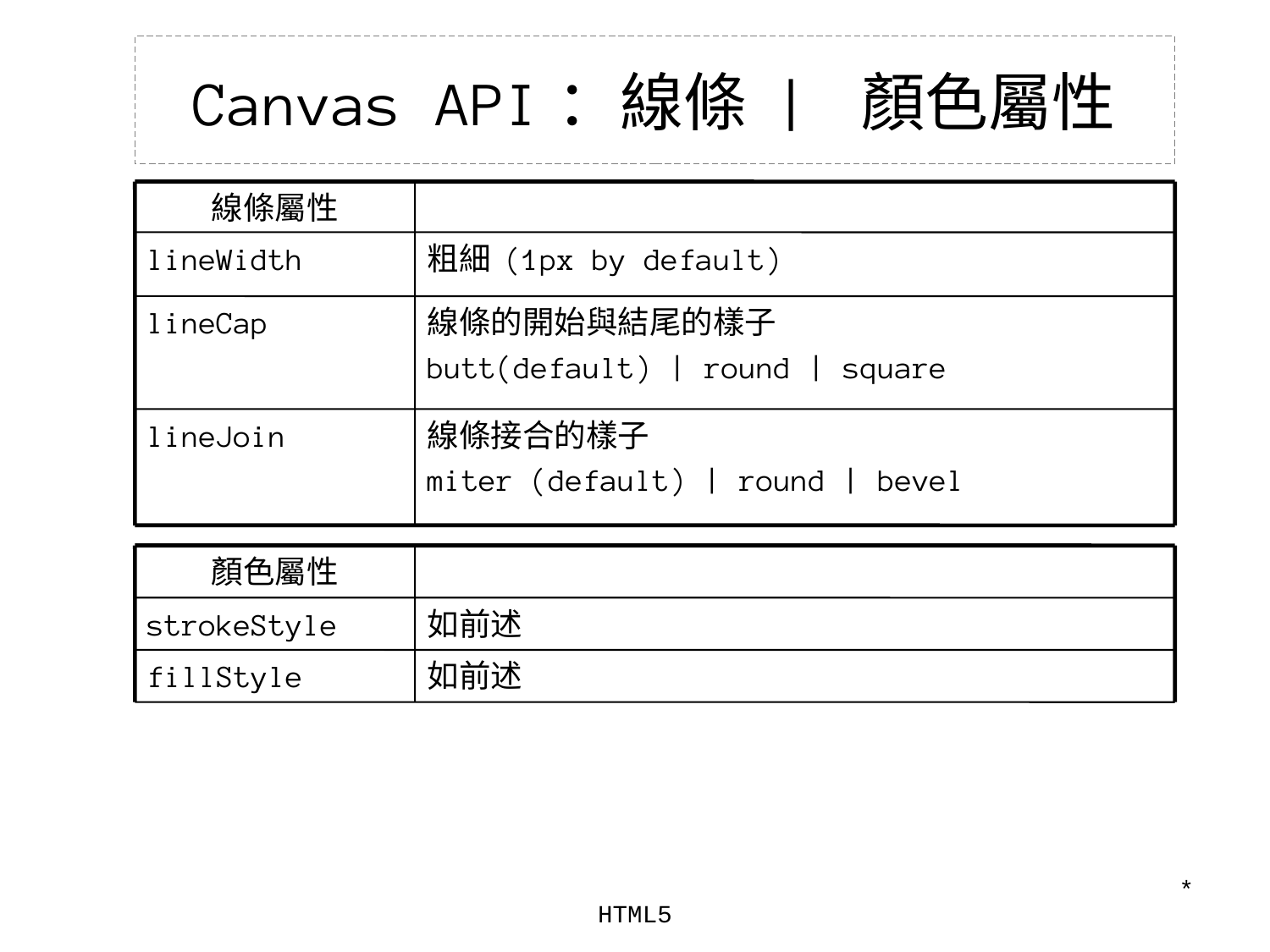

# Canvas API：線條 | 顏色屬性
線條屬性

lineWidth

粗細 (1px by default)
lineCap

線條的開始與結尾的樣子
butt(default) | round | square
lineJoin

線條接合的樣子
miter (default) | round | bevel

顏色屬性

strokeStyle

如前述
fillStyle

如前述

*
HTML5